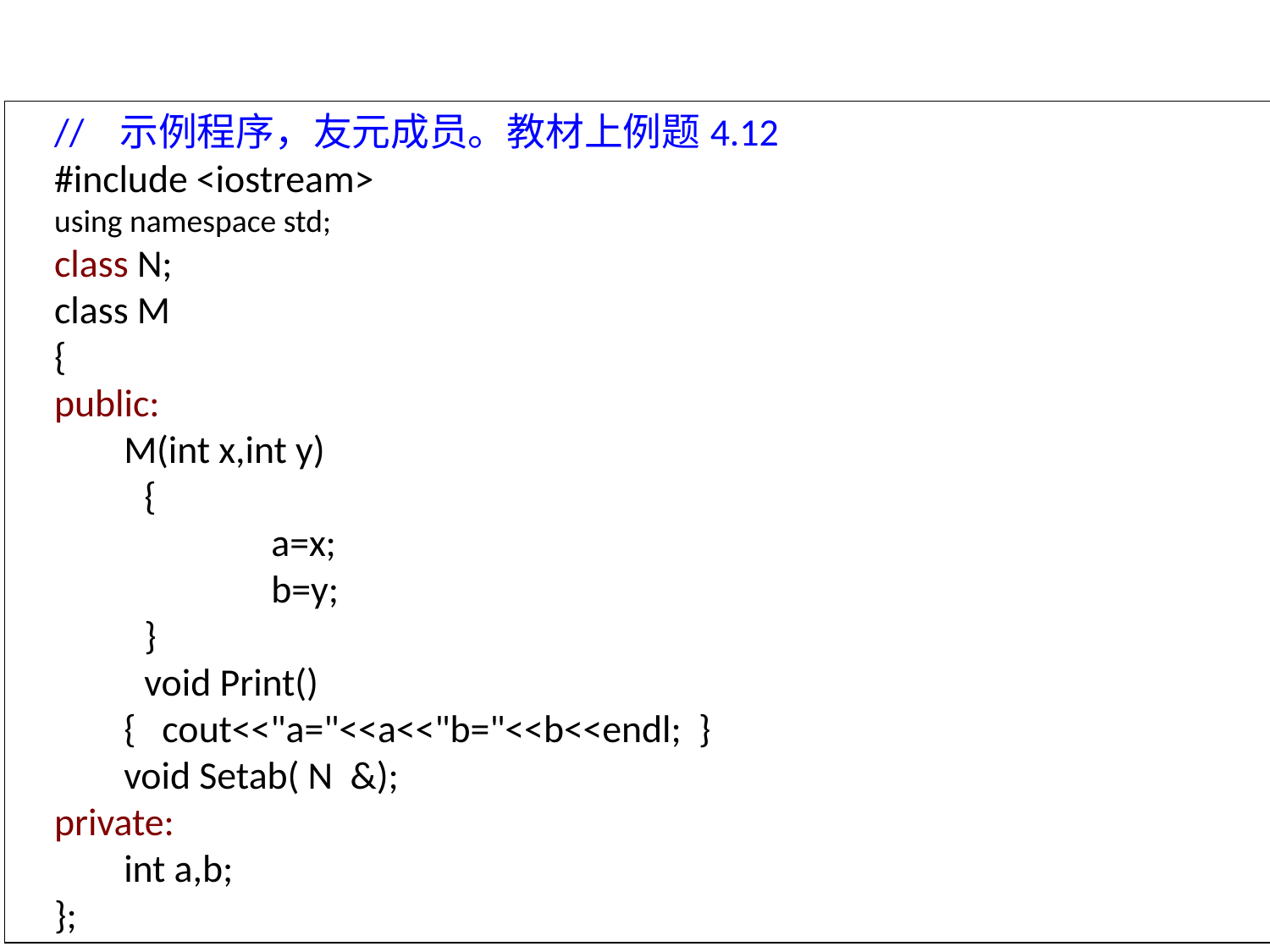

//   示例程序，友元成员。教材上例题4.12
#include <iostream>
using namespace std;
class N;
class M
{
public:
        M(int x,int y)
	{
		a=x;
		b=y;
	}
	void Print()
        {   cout<<"a="<<a<<"b="<<b<<endl;  }
        void Setab( N  &);
private:
        int a,b;
};